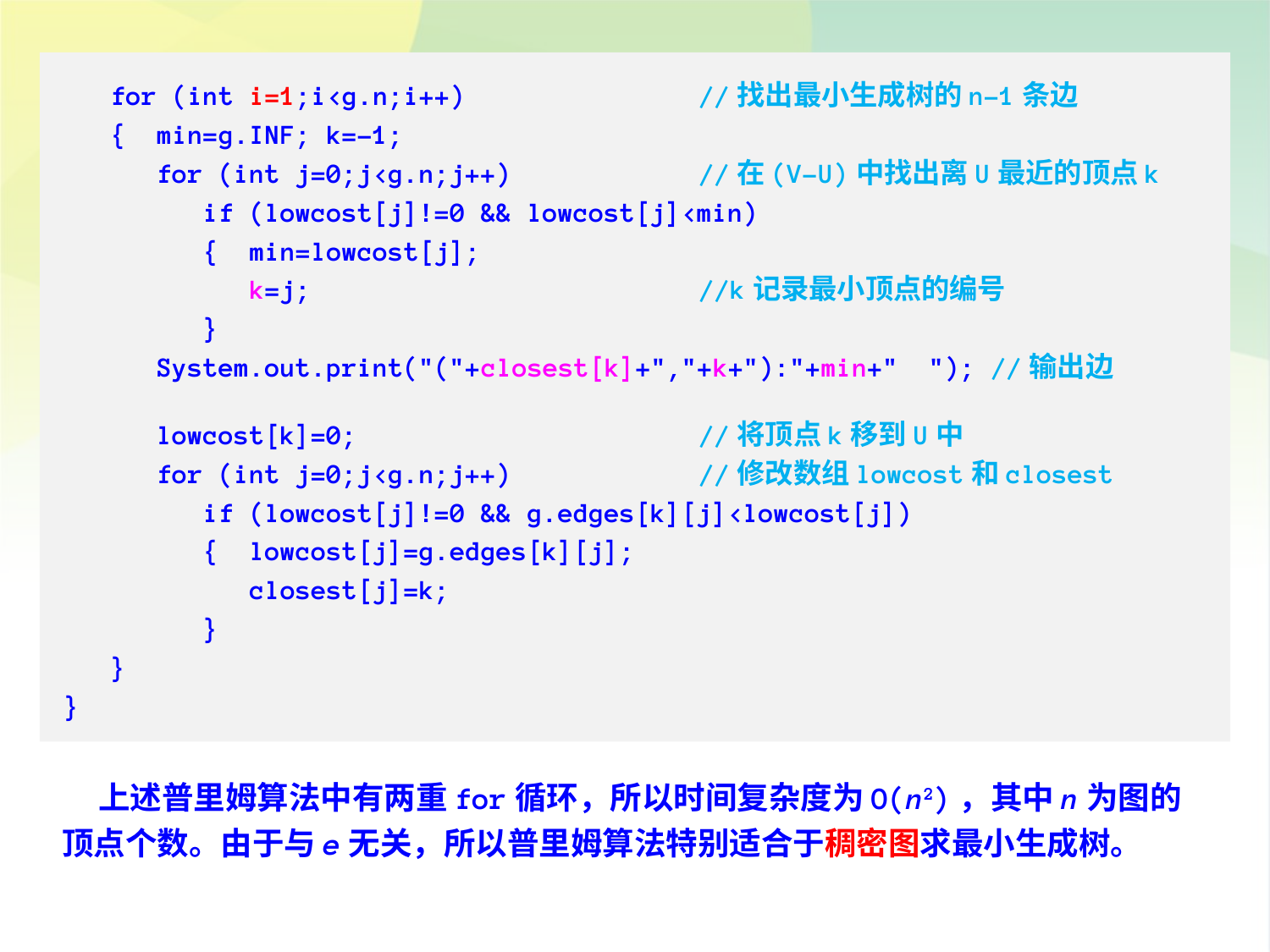

for (int i=1;i<g.n;i++)		//找出最小生成树的n-1条边
   {  min=g.INF; k=-1;
      for (int j=0;j<g.n;j++)		//在(V-U)中找出离U最近的顶点k
         if (lowcost[j]!=0 && lowcost[j]<min)
         {  min=lowcost[j];
            k=j;				//k记录最小顶点的编号
         }
      System.out.print("("+closest[k]+","+k+"):"+min+"  "); //输出边
      lowcost[k]=0;			//将顶点k移到U中
      for (int j=0;j<g.n;j++)		//修改数组lowcost和closest
         if (lowcost[j]!=0 && g.edges[k][j]<lowcost[j])
         {  lowcost[j]=g.edges[k][j];
            closest[j]=k;
         }
   }
}
    上述普里姆算法中有两重for循环，所以时间复杂度为O(n2)，其中n为图的顶点个数。由于与e无关，所以普里姆算法特别适合于稠密图求最小生成树。